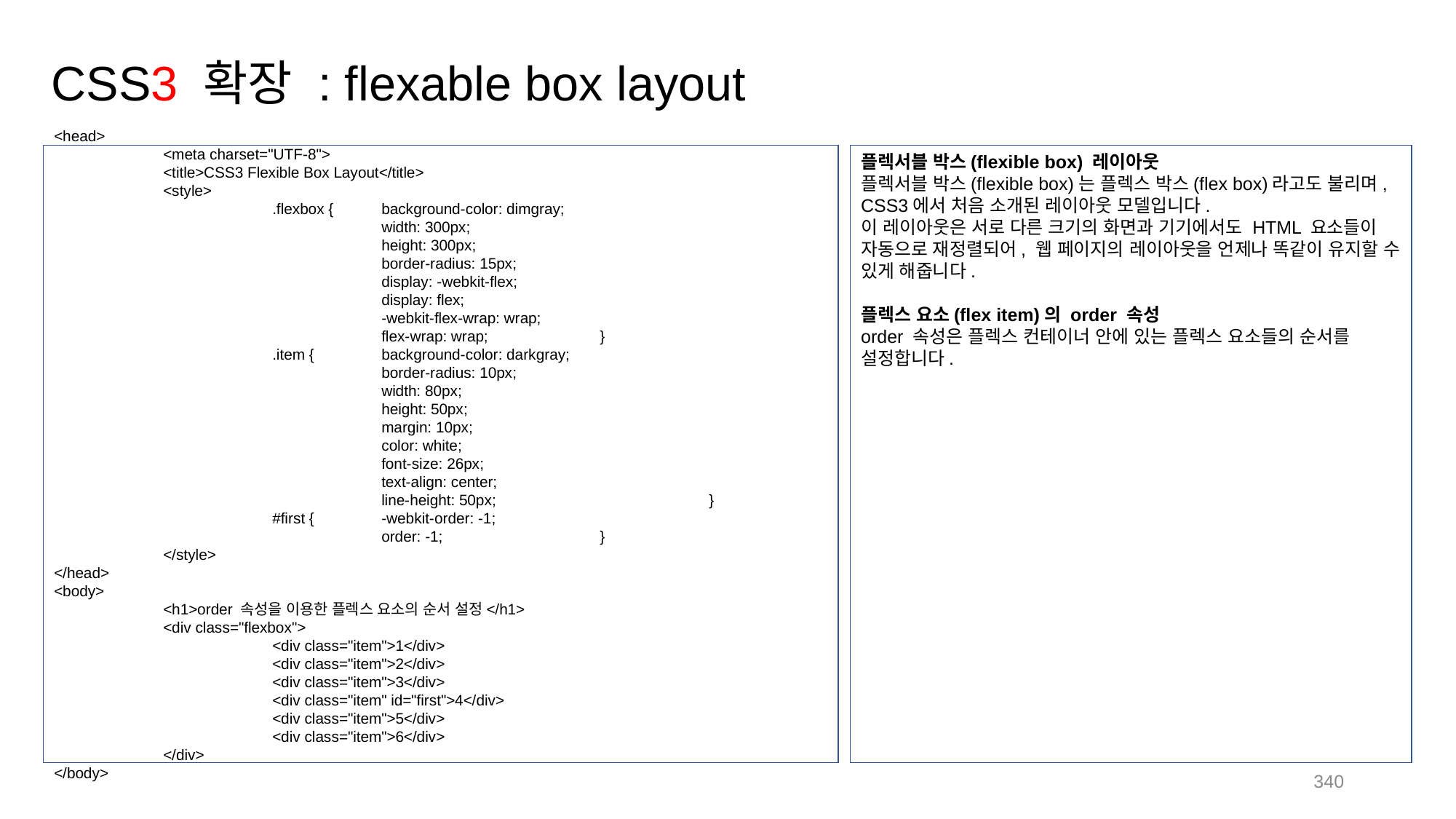

# CSS3 확장 : flexable box layout
<head>
	<meta charset="UTF-8">
	<title>CSS3 Flexible Box Layout</title>
	<style>
		.flexbox {	background-color: dimgray;
			width: 300px;
			height: 300px;
			border-radius: 15px;
			display: -webkit-flex;
			display: flex;
			-webkit-flex-wrap: wrap;
			flex-wrap: wrap;		}
		.item {	background-color: darkgray;
			border-radius: 10px;
			width: 80px;
			height: 50px;
			margin: 10px;
			color: white;
			font-size: 26px;
			text-align: center;
			line-height: 50px;		}
		#first {	-webkit-order: -1;
			order: -1;		}
	</style>
</head>
<body>
	<h1>order 속성을 이용한 플렉스 요소의 순서 설정</h1>
	<div class="flexbox">
		<div class="item">1</div>
		<div class="item">2</div>
		<div class="item">3</div>
		<div class="item" id="first">4</div>
		<div class="item">5</div>
		<div class="item">6</div>
	</div>
</body>
플렉서블 박스(flexible box) 레이아웃
플렉서블 박스(flexible box)는 플렉스 박스(flex box)라고도 불리며, CSS3에서 처음 소개된 레이아웃 모델입니다.
이 레이아웃은 서로 다른 크기의 화면과 기기에서도 HTML 요소들이 자동으로 재정렬되어, 웹 페이지의 레이아웃을 언제나 똑같이 유지할 수 있게 해줍니다.

플렉스 요소(flex item)의 order 속성
order 속성은 플렉스 컨테이너 안에 있는 플렉스 요소들의 순서를 설정합니다.
340